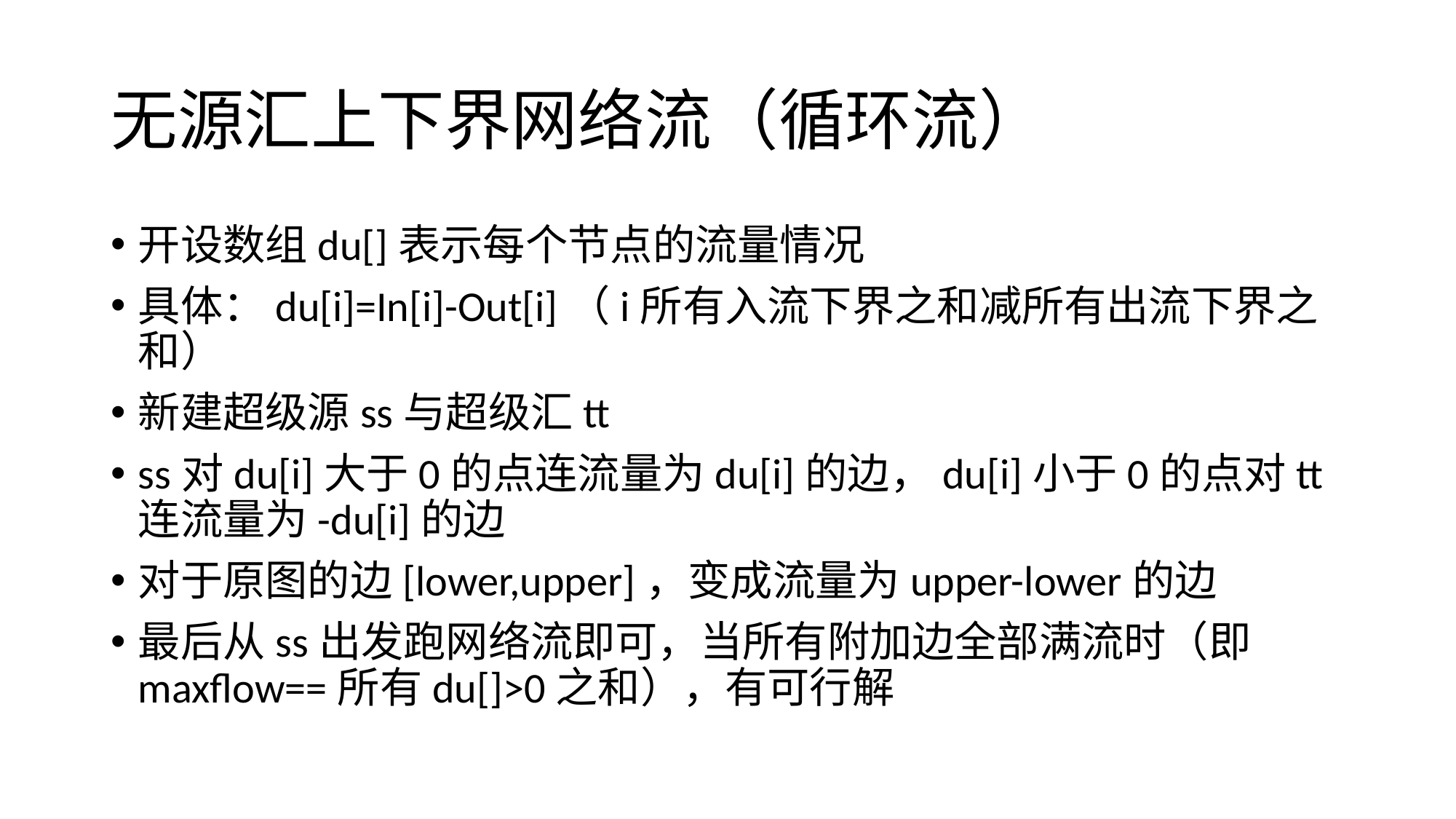

# 无源汇上下界网络流（循环流）
开设数组du[]表示每个节点的流量情况
具体：du[i]=In[i]-Out[i]（i所有入流下界之和减所有出流下界之和）
新建超级源ss与超级汇tt
ss对du[i]大于0的点连流量为du[i]的边，du[i]小于0的点对tt连流量为-du[i]的边
对于原图的边[lower,upper]，变成流量为upper-lower的边
最后从ss出发跑网络流即可，当所有附加边全部满流时（即maxflow==所有du[]>0之和），有可行解